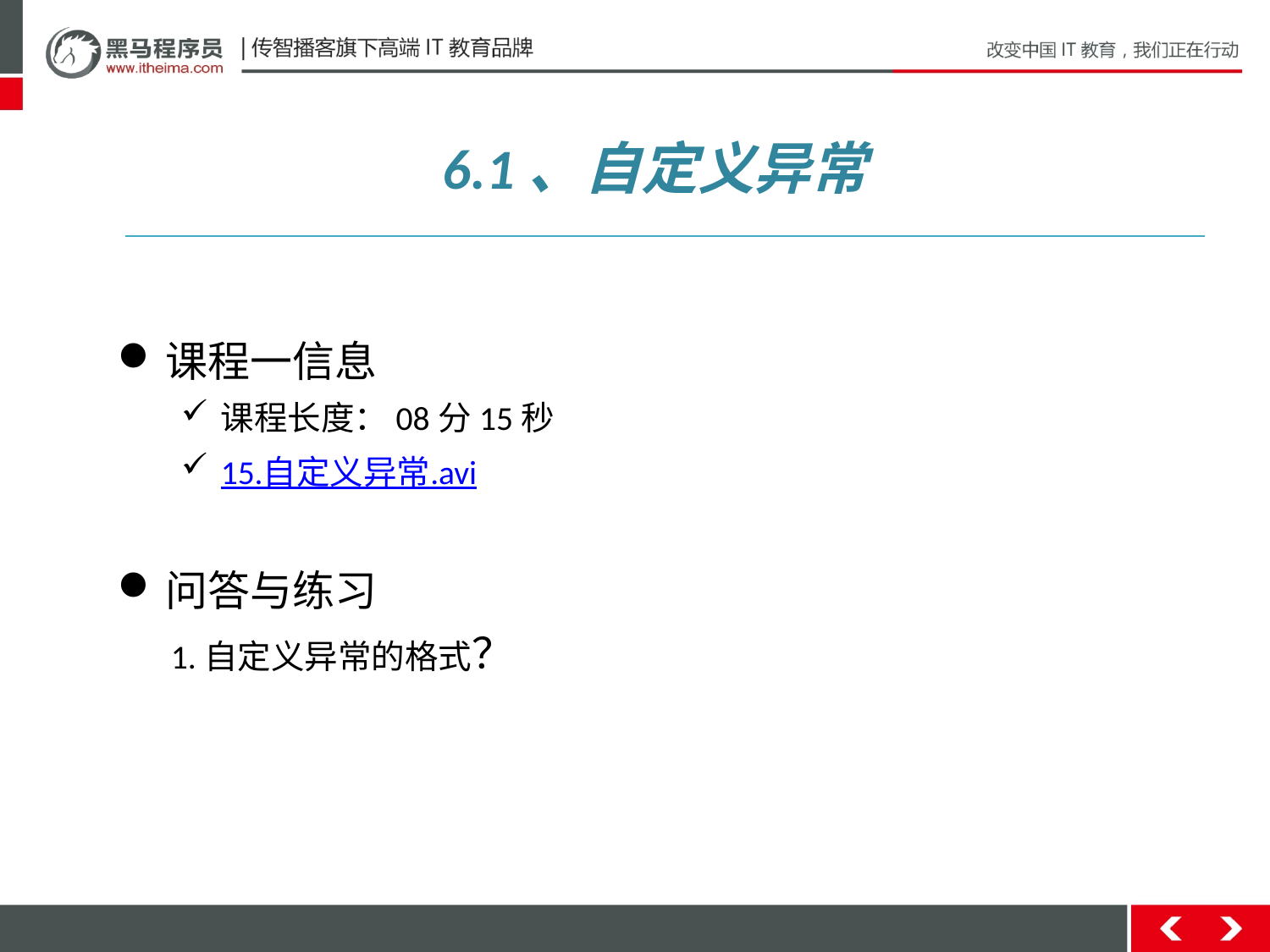

# 6.1、自定义异常

课程一信息
课程长度：08分15秒
15.自定义异常.avi

问答与练习
       1.自定义异常的格式？